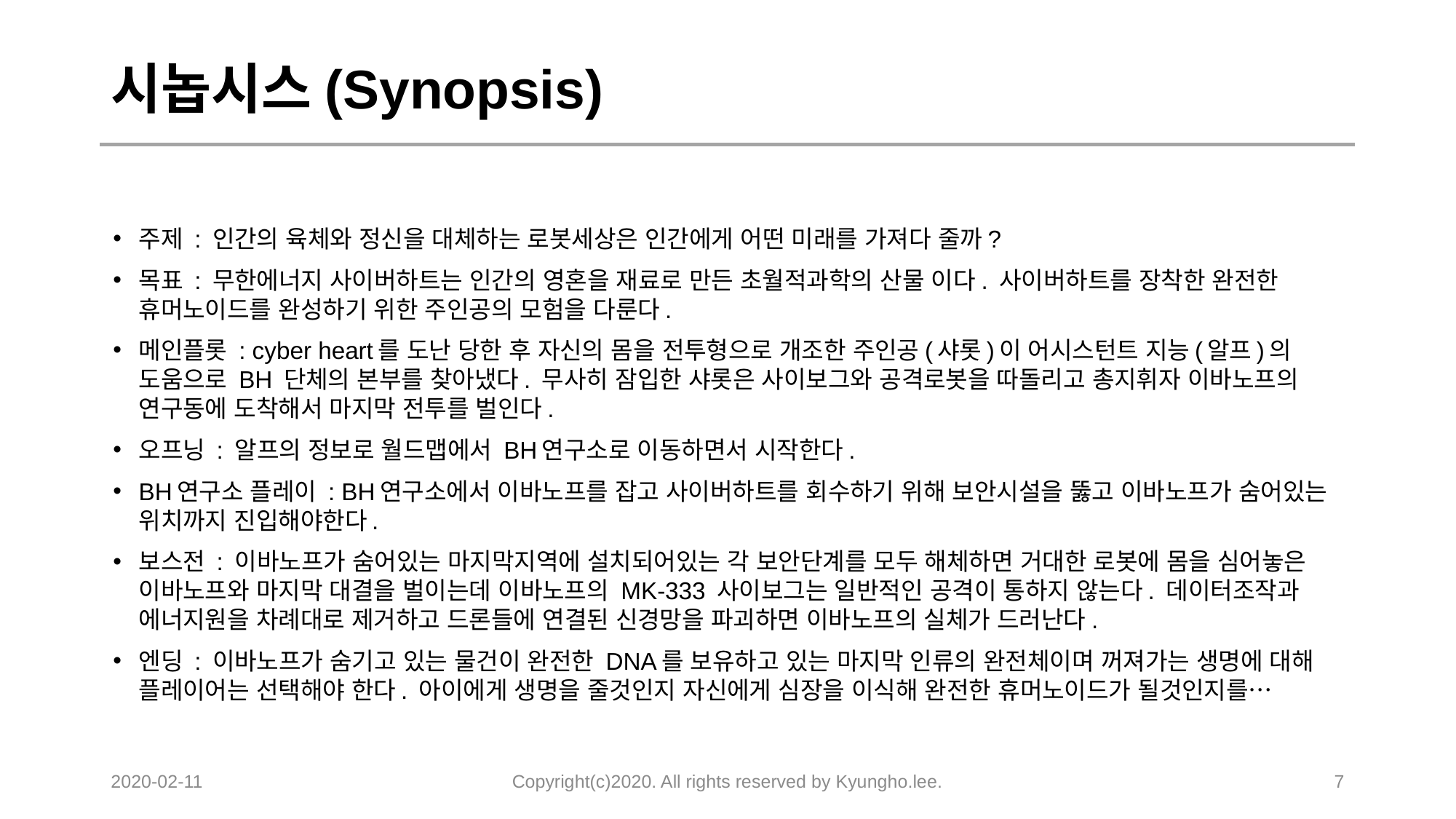

# 시놉시스(Synopsis)
주제 : 인간의 육체와 정신을 대체하는 로봇세상은 인간에게 어떤 미래를 가져다 줄까?
목표 : 무한에너지 사이버하트는 인간의 영혼을 재료로 만든 초월적과학의 산물 이다. 사이버하트를 장착한 완전한 휴머노이드를 완성하기 위한 주인공의 모험을 다룬다.
메인플롯 : cyber heart를 도난 당한 후 자신의 몸을 전투형으로 개조한 주인공(샤롯)이 어시스턴트 지능(알프)의 도움으로 BH 단체의 본부를 찾아냈다. 무사히 잠입한 샤롯은 사이보그와 공격로봇을 따돌리고 총지휘자 이바노프의 연구동에 도착해서 마지막 전투를 벌인다.
오프닝 : 알프의 정보로 월드맵에서 BH연구소로 이동하면서 시작한다.
BH연구소 플레이 : BH연구소에서 이바노프를 잡고 사이버하트를 회수하기 위해 보안시설을 뚫고 이바노프가 숨어있는 위치까지 진입해야한다.
보스전 : 이바노프가 숨어있는 마지막지역에 설치되어있는 각 보안단계를 모두 해체하면 거대한 로봇에 몸을 심어놓은 이바노프와 마지막 대결을 벌이는데 이바노프의 MK-333 사이보그는 일반적인 공격이 통하지 않는다. 데이터조작과 에너지원을 차례대로 제거하고 드론들에 연결된 신경망을 파괴하면 이바노프의 실체가 드러난다.
엔딩 : 이바노프가 숨기고 있는 물건이 완전한 DNA를 보유하고 있는 마지막 인류의 완전체이며 꺼져가는 생명에 대해 플레이어는 선택해야 한다. 아이에게 생명을 줄것인지 자신에게 심장을 이식해 완전한 휴머노이드가 될것인지를…
2020-02-11
Copyright(c)2020. All rights reserved by Kyungho.lee.
7